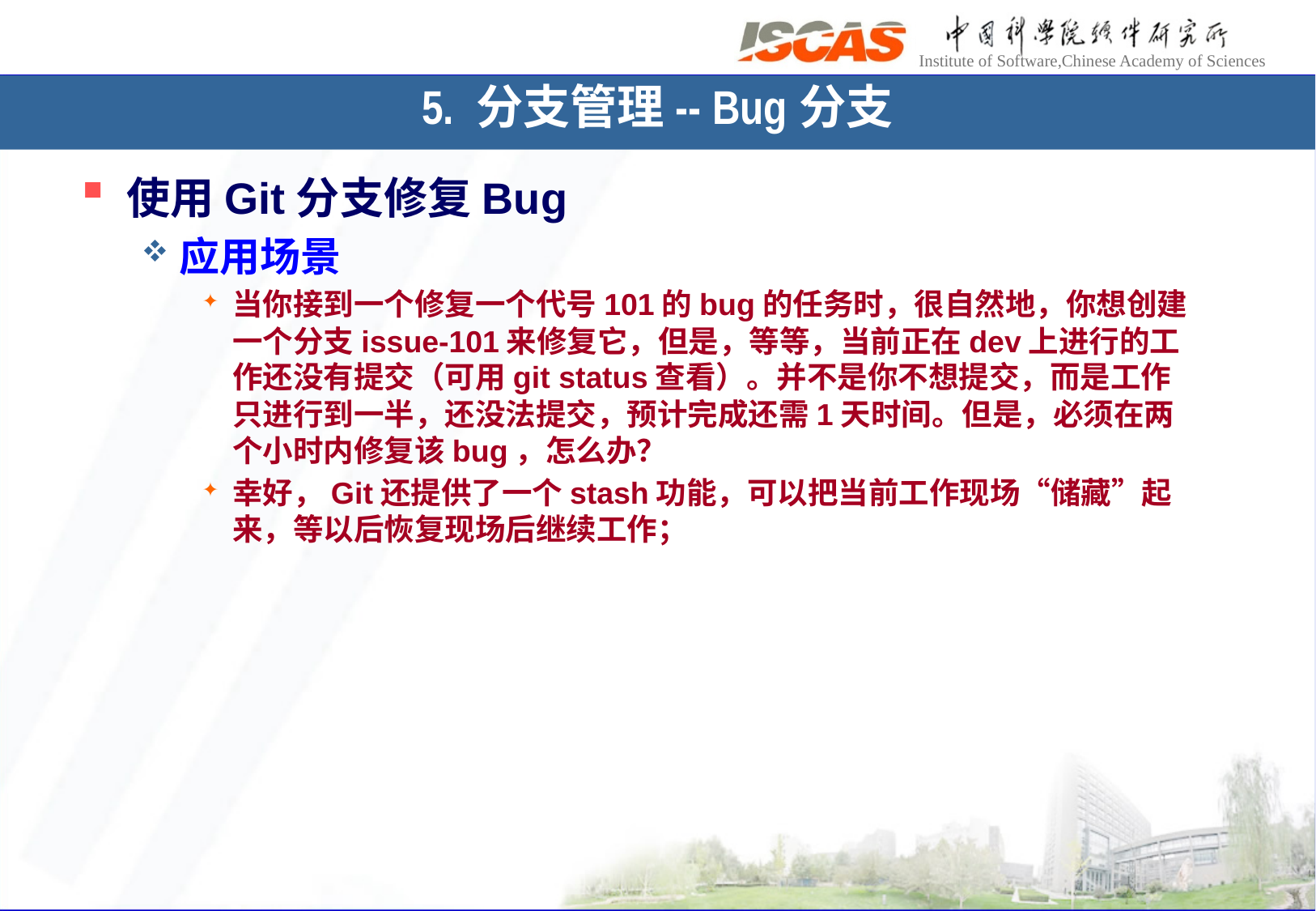

5. 分支管理-- Bug分支
使用Git分支修复Bug
应用场景
当你接到一个修复一个代号101的bug的任务时，很自然地，你想创建一个分支issue-101来修复它，但是，等等，当前正在dev上进行的工作还没有提交（可用git status查看）。并不是你不想提交，而是工作只进行到一半，还没法提交，预计完成还需1天时间。但是，必须在两个小时内修复该bug，怎么办？
幸好，Git还提供了一个stash功能，可以把当前工作现场“储藏”起来，等以后恢复现场后继续工作；